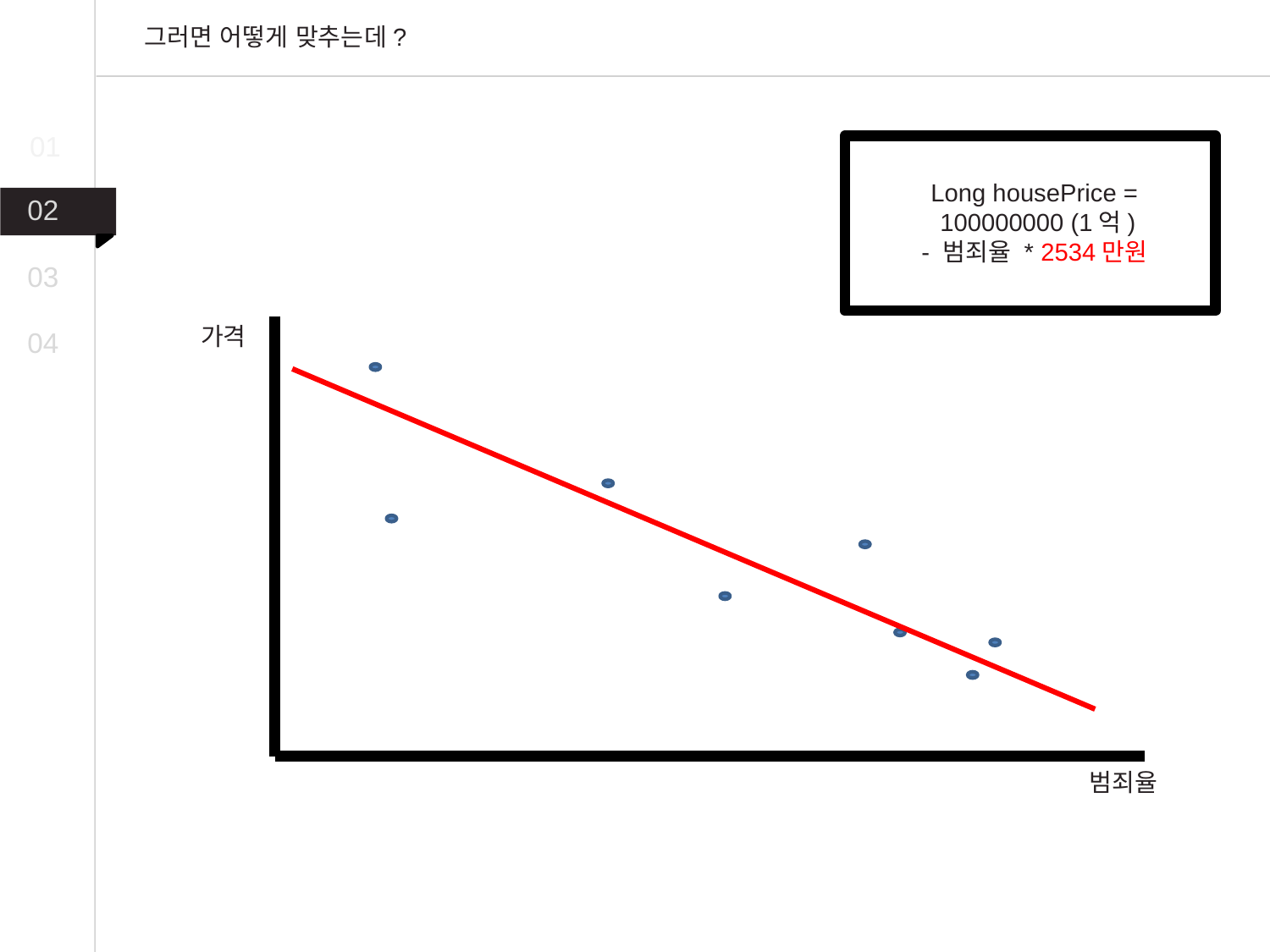

그러면 어떻게 맞추는데?
01

Long housePrice =
 100000000 (1억)
- 범죄율 * 2534만원
02

03
가격
04

범죄율